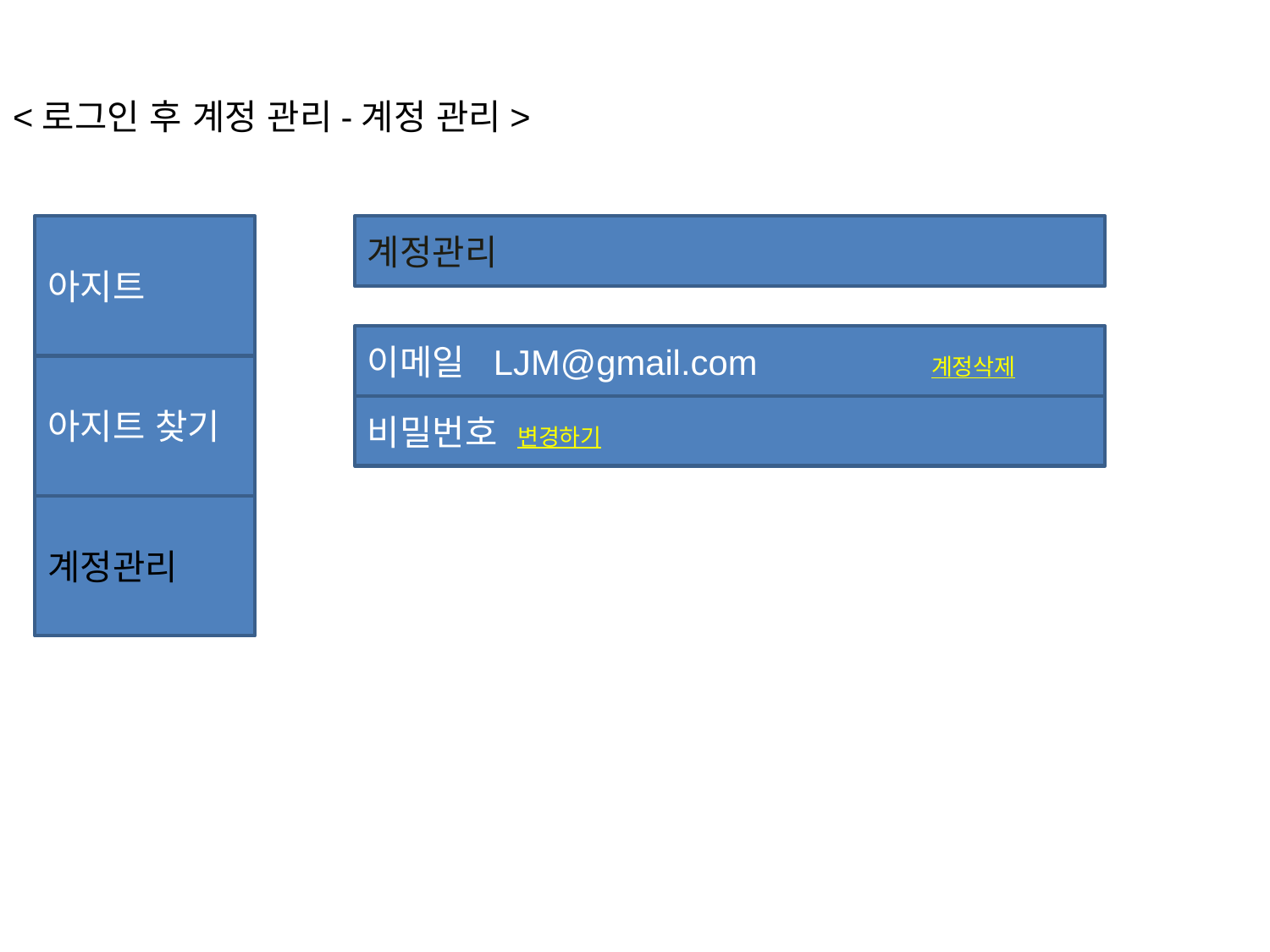

<로그인 후 계정 관리-계정 관리>
아지트
계정관리
이메일  LJM@gmail.com                 계정삭제
아지트 찾기
비밀번호  변경하기
계정관리